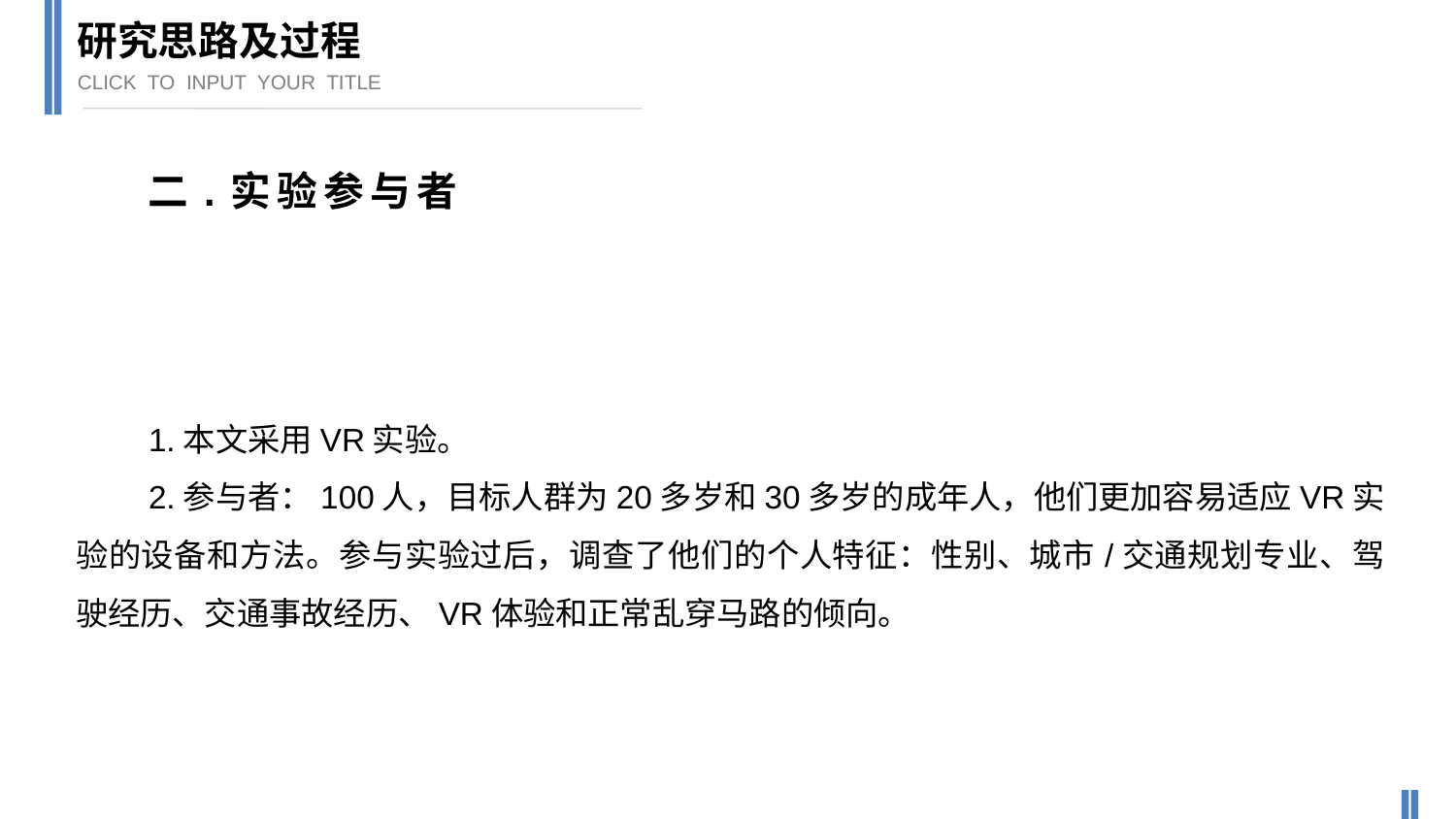

研究思路及过程
CLICK  TO  INPUT  YOUR  TITLE
二.实验参与者
1.本文采用VR实验。
2.参与者：100人，目标人群为20多岁和30多岁的成年人，他们更加容易适应VR实验的设备和方法。参与实验过后，调查了他们的个人特征：性别、城市/交通规划专业、驾驶经历、交通事故经历、VR体验和正常乱穿马路的倾向。